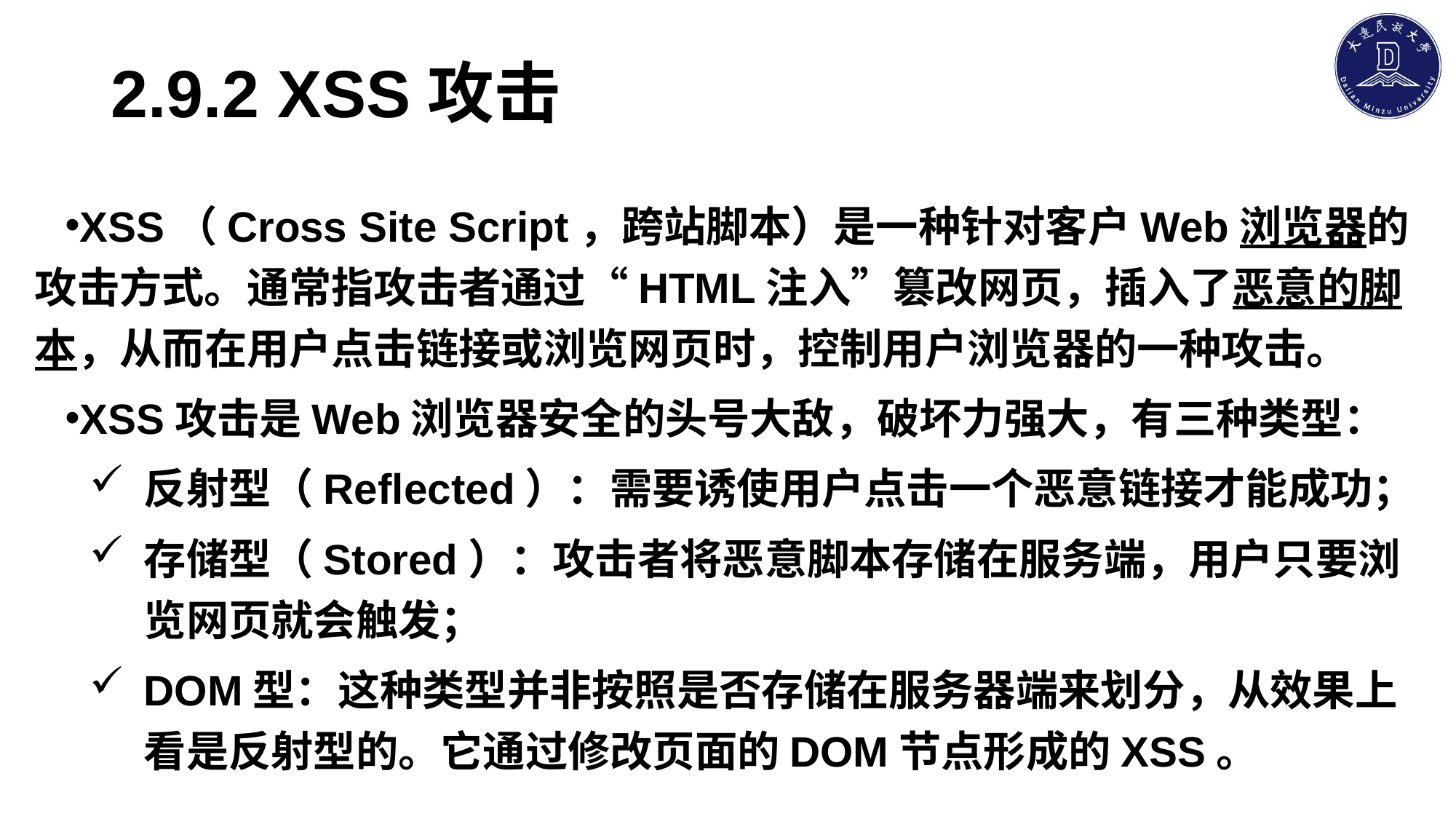

# 2.9.2 XSS攻击
XSS（Cross Site Script，跨站脚本）是一种针对客户Web浏览器的攻击方式。通常指攻击者通过“HTML注入”篡改网页，插入了恶意的脚本，从而在用户点击链接或浏览网页时，控制用户浏览器的一种攻击。
XSS攻击是Web浏览器安全的头号大敌，破坏力强大，有三种类型：
反射型（Reflected）：需要诱使用户点击一个恶意链接才能成功；
存储型（Stored）：攻击者将恶意脚本存储在服务端，用户只要浏览网页就会触发；
DOM型：这种类型并非按照是否存储在服务器端来划分，从效果上看是反射型的。它通过修改页面的DOM节点形成的XSS。